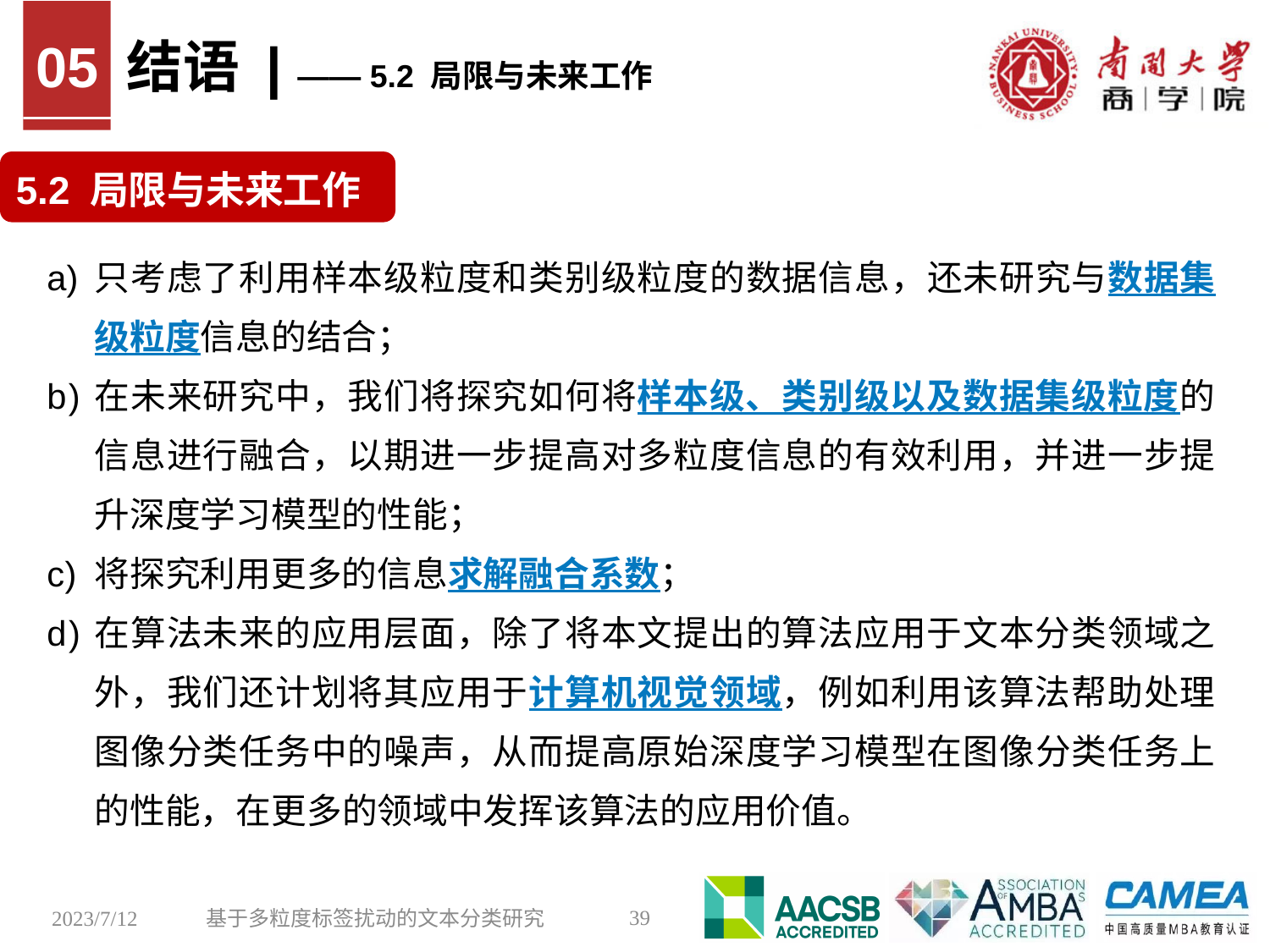

结语 | —— 5.2 局限与未来工作
05
5.2 局限与未来工作
只考虑了利用样本级粒度和类别级粒度的数据信息，还未研究与数据集级粒度信息的结合；
在未来研究中，我们将探究如何将样本级、类别级以及数据集级粒度的信息进行融合，以期进一步提高对多粒度信息的有效利用，并进一步提升深度学习模型的性能；
将探究利用更多的信息求解融合系数；
在算法未来的应用层面，除了将本文提出的算法应用于文本分类领域之外，我们还计划将其应用于计算机视觉领域，例如利用该算法帮助处理图像分类任务中的噪声，从而提高原始深度学习模型在图像分类任务上的性能，在更多的领域中发挥该算法的应用价值。
39
2023/7/12
基于多粒度标签扰动的文本分类研究